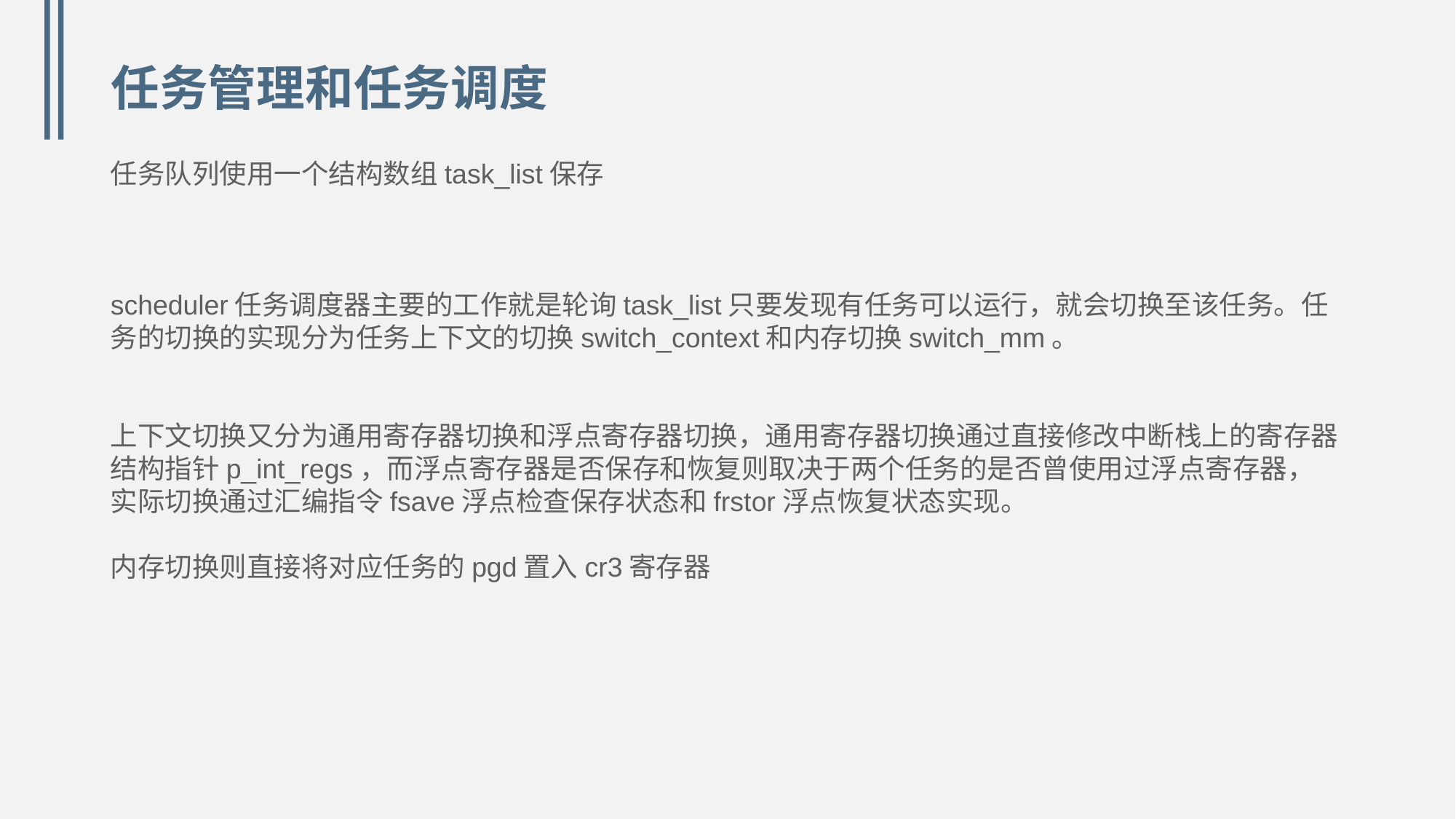

# 任务管理和任务调度
任务队列使用一个结构数组task_list保存

scheduler任务调度器主要的工作就是轮询task_list只要发现有任务可以运行，就会切换至该任务。任务的切换的实现分为任务上下文的切换switch_context和内存切换switch_mm。

上下文切换又分为通用寄存器切换和浮点寄存器切换，通用寄存器切换通过直接修改中断栈上的寄存器结构指针p_int_regs，而浮点寄存器是否保存和恢复则取决于两个任务的是否曾使用过浮点寄存器，实际切换通过汇编指令fsave浮点检查保存状态和frstor浮点恢复状态实现。

内存切换则直接将对应任务的pgd置入cr3寄存器